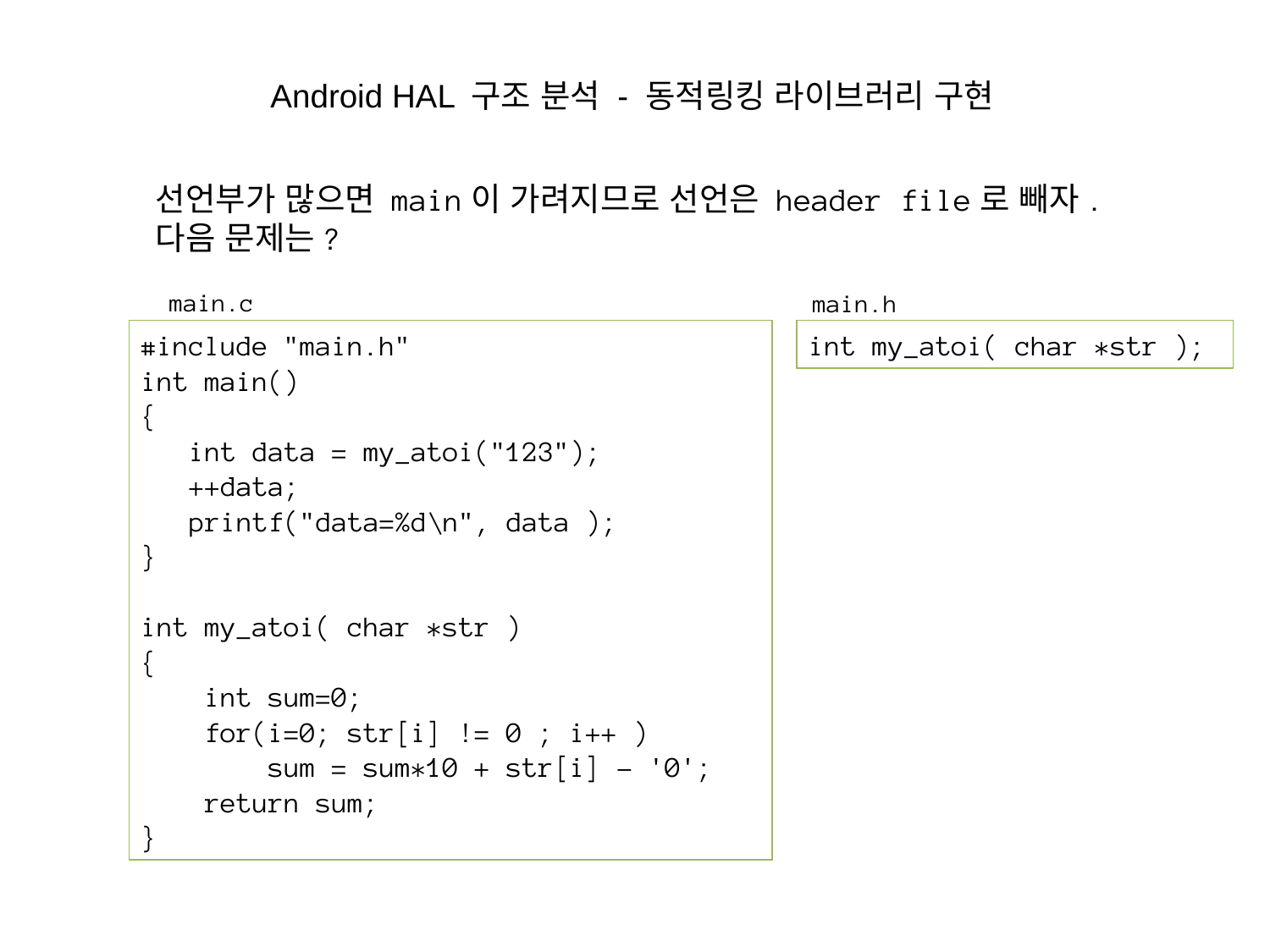

# Android HAL 구조 분석 - 동적링킹 라이브러리 구현
선언부가 많으면 main이 가려지므로 선언은 header file로 빼자.
다음 문제는?
main.c
main.h
#include "main.h"
int main()
{
   int data = my_atoi("123");
   ++data;
   printf("data=%d\n", data );
}

int my_atoi( char *str )
{
    int sum=0;
    for(i=0; str[i] != 0 ; i++ )
        sum = sum*10 + str[i] - '0';
    return sum;
}
int my_atoi( char *str );